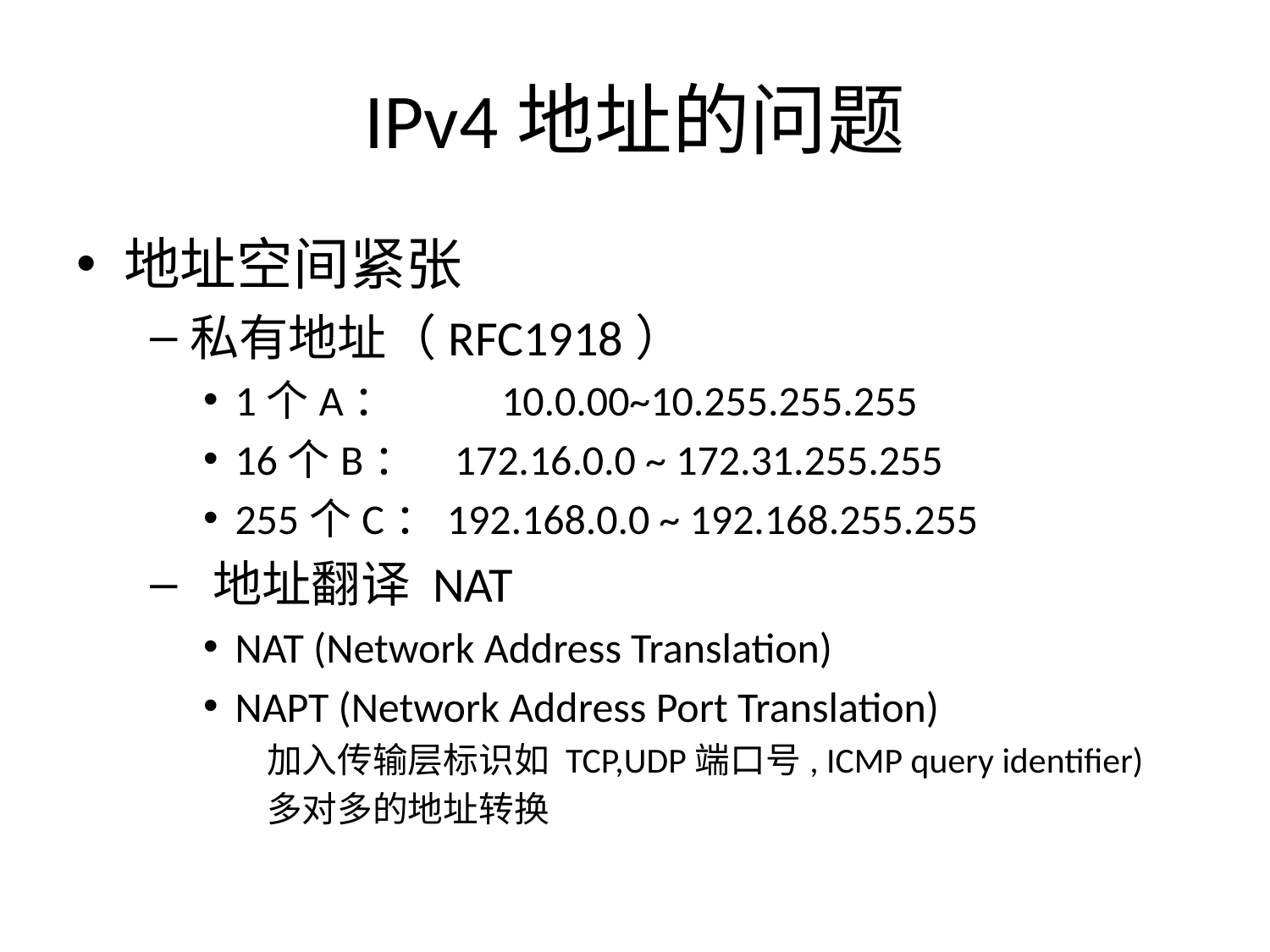

# IPv4地址的问题
地址空间紧张
私有地址（RFC1918）
1个A：          10.0.00~10.255.255.255
16个B：   172.16.0.0 ~ 172.31.255.255
255个C：192.168.0.0 ~ 192.168.255.255
 地址翻译 NAT
NAT (Network Address Translation)
NAPT (Network Address Port Translation)
加入传输层标识如 TCP,UDP端口号, ICMP query identifier)
多对多的地址转换